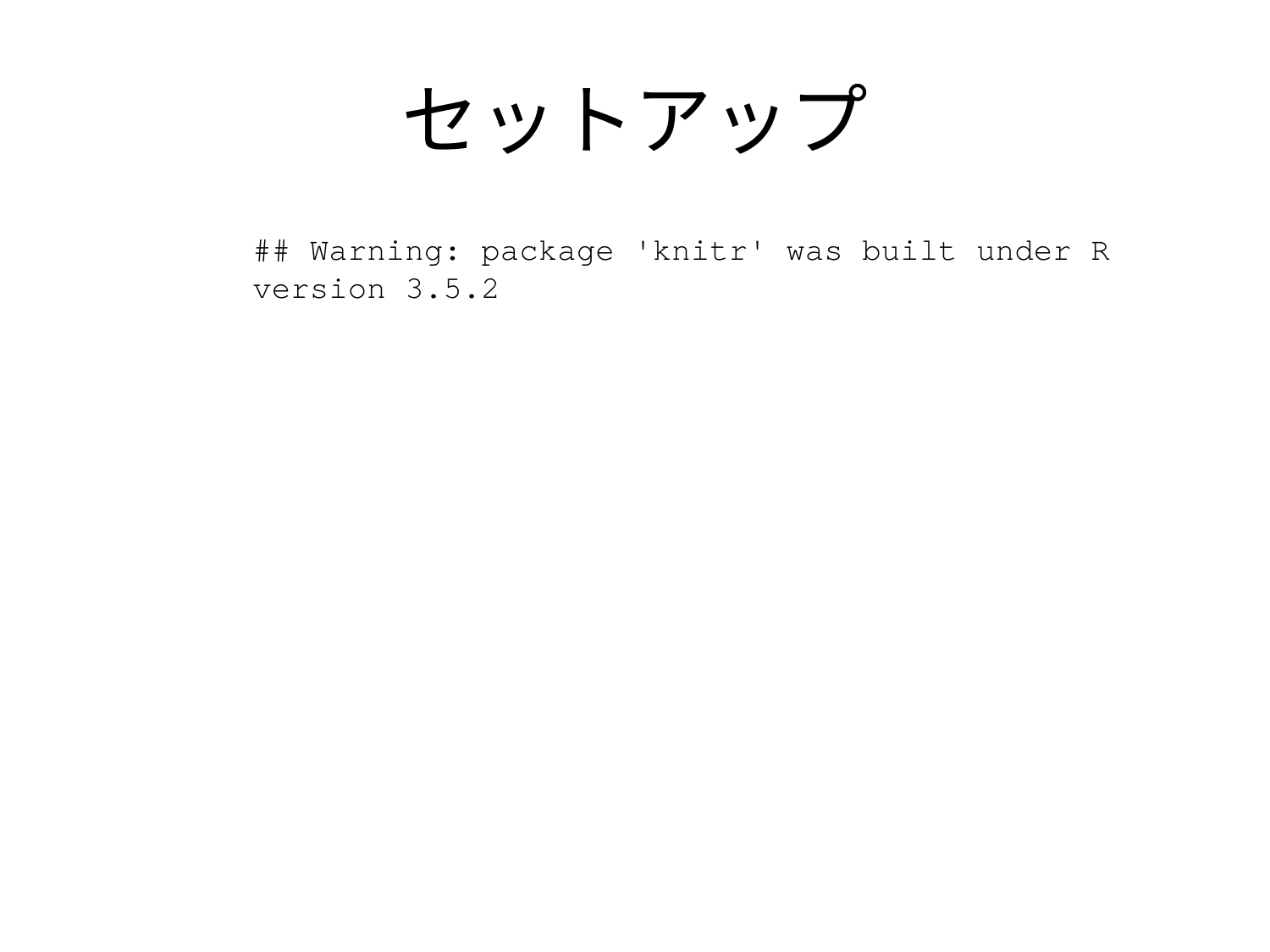

# セットアップ
## Warning: package 'knitr' was built under R version 3.5.2